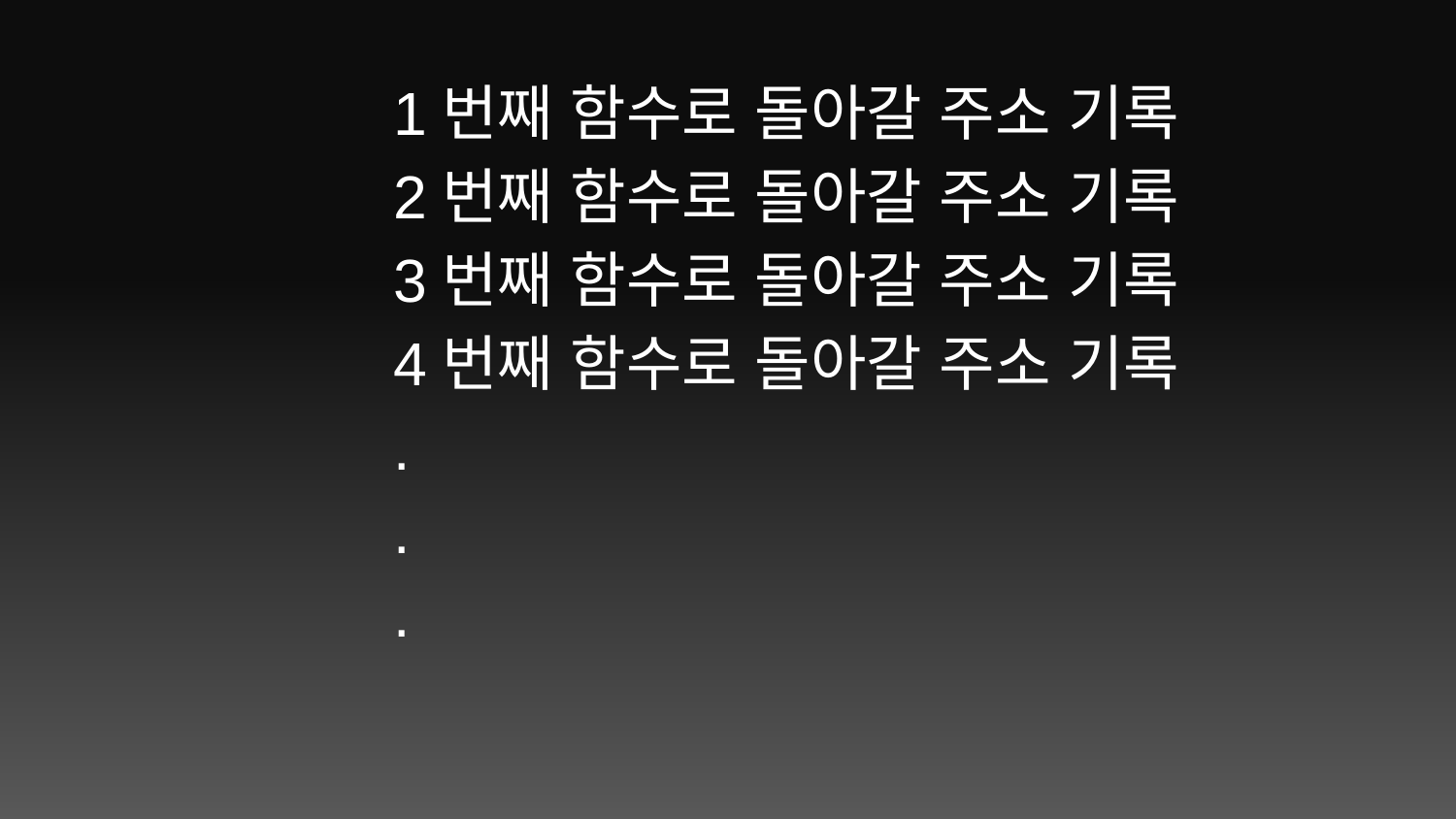

1번째 함수로 돌아갈 주소 기록
2번째 함수로 돌아갈 주소 기록
3번째 함수로 돌아갈 주소 기록
4번째 함수로 돌아갈 주소 기록
.
.
.